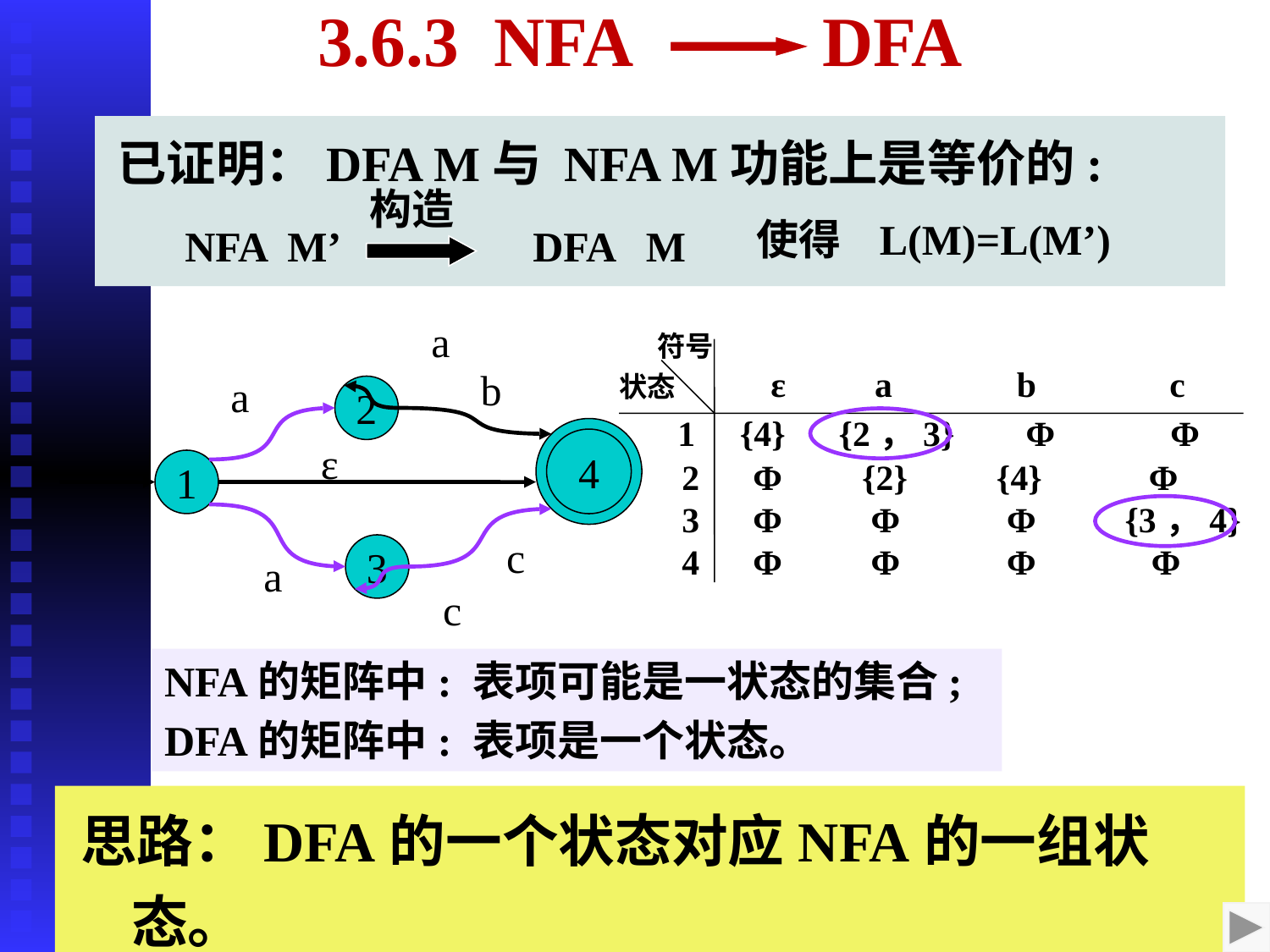

# 3.6.3  NFA           DFA

已证明：DFA M与 NFA M功能上是等价的:
构造
使得   L(M)=L(M’)
DFA   M
NFA  M’

         符号
   状态              ε          a              b               c
        1     {4}      {2，3}        Φ             Φ
          2      Φ         {2}          {4}            Φ
          3      Φ          Φ            Φ          {3，4}
          4      Φ          Φ            Φ             Φ

a
b
a
2

4
ε
1

c
3
a
c
NFA的矩阵中: 表项可能是一状态的集合;
DFA的矩阵中: 表项是一个状态。

思路：DFA的一个状态对应NFA的一组状态。
2020/10/7